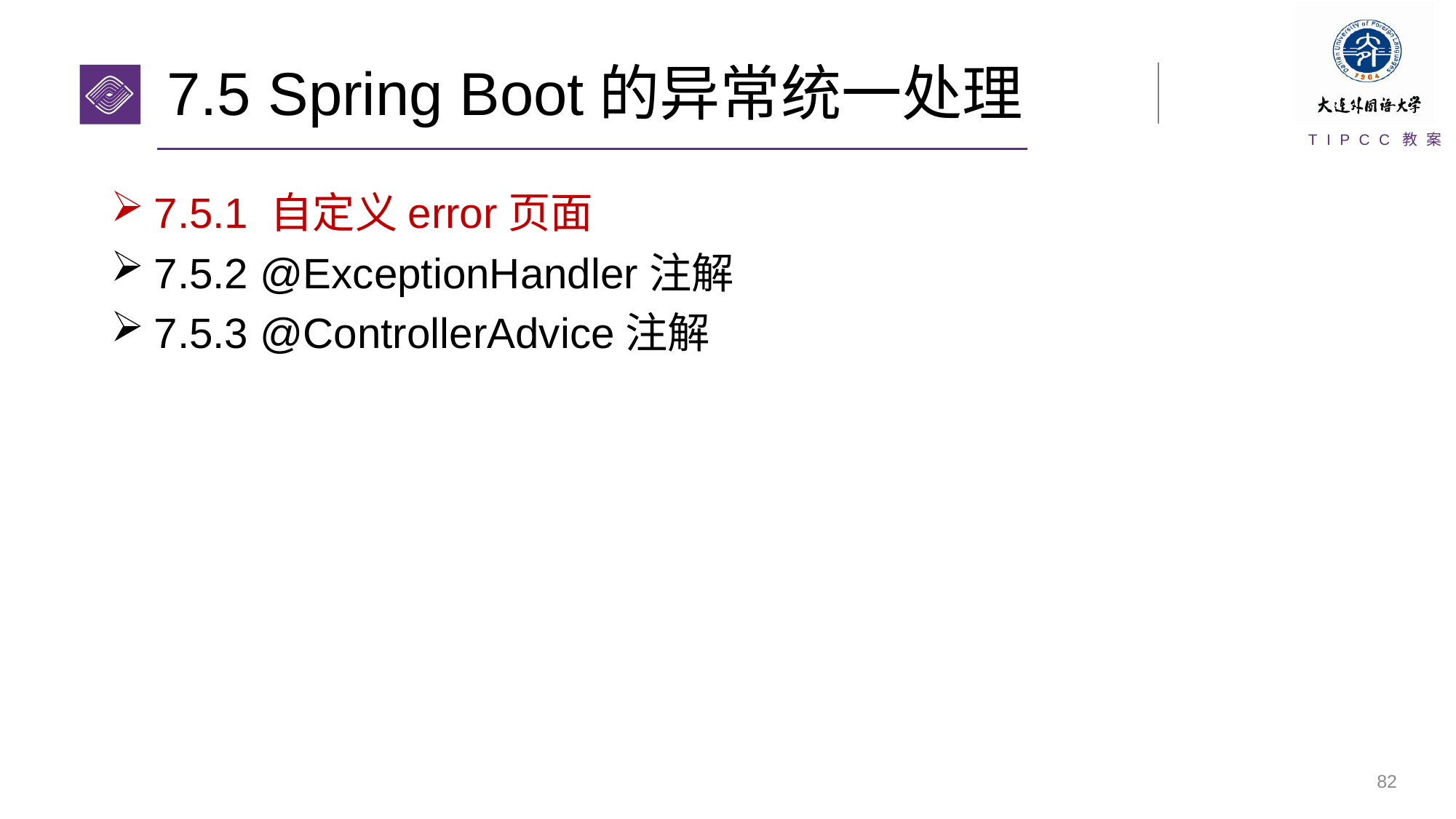

# 7.5 Spring Boot的异常统一处理
7.5.1 自定义error页面
7.5.2 @ExceptionHandler注解
7.5.3 @ControllerAdvice注解
82